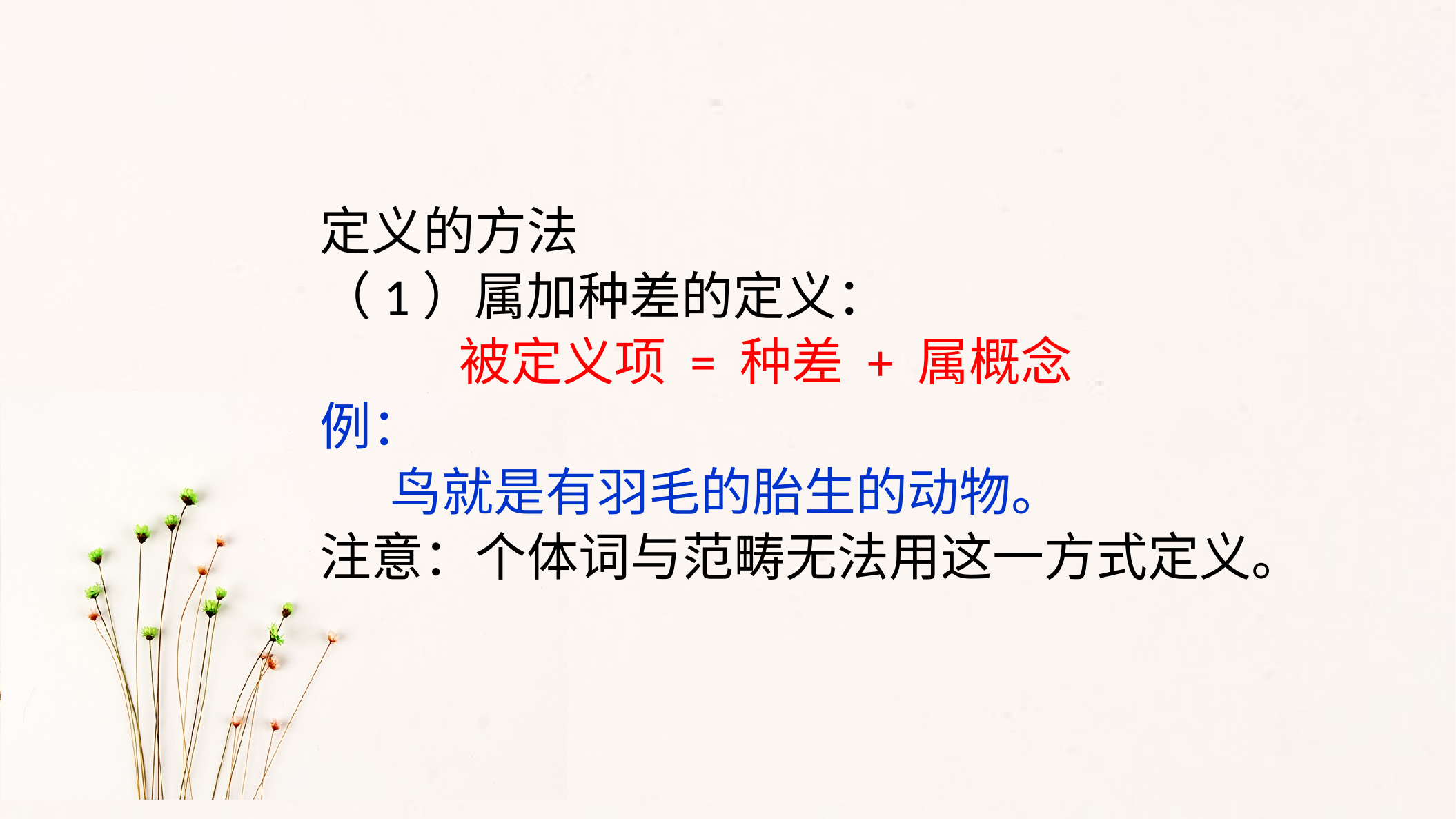

定义的方法
（1）属加种差的定义：
           被定义项 = 种差 + 属概念
例：
     鸟就是有羽毛的胎生的动物。
注意：个体词与范畴无法用这一方式定义。